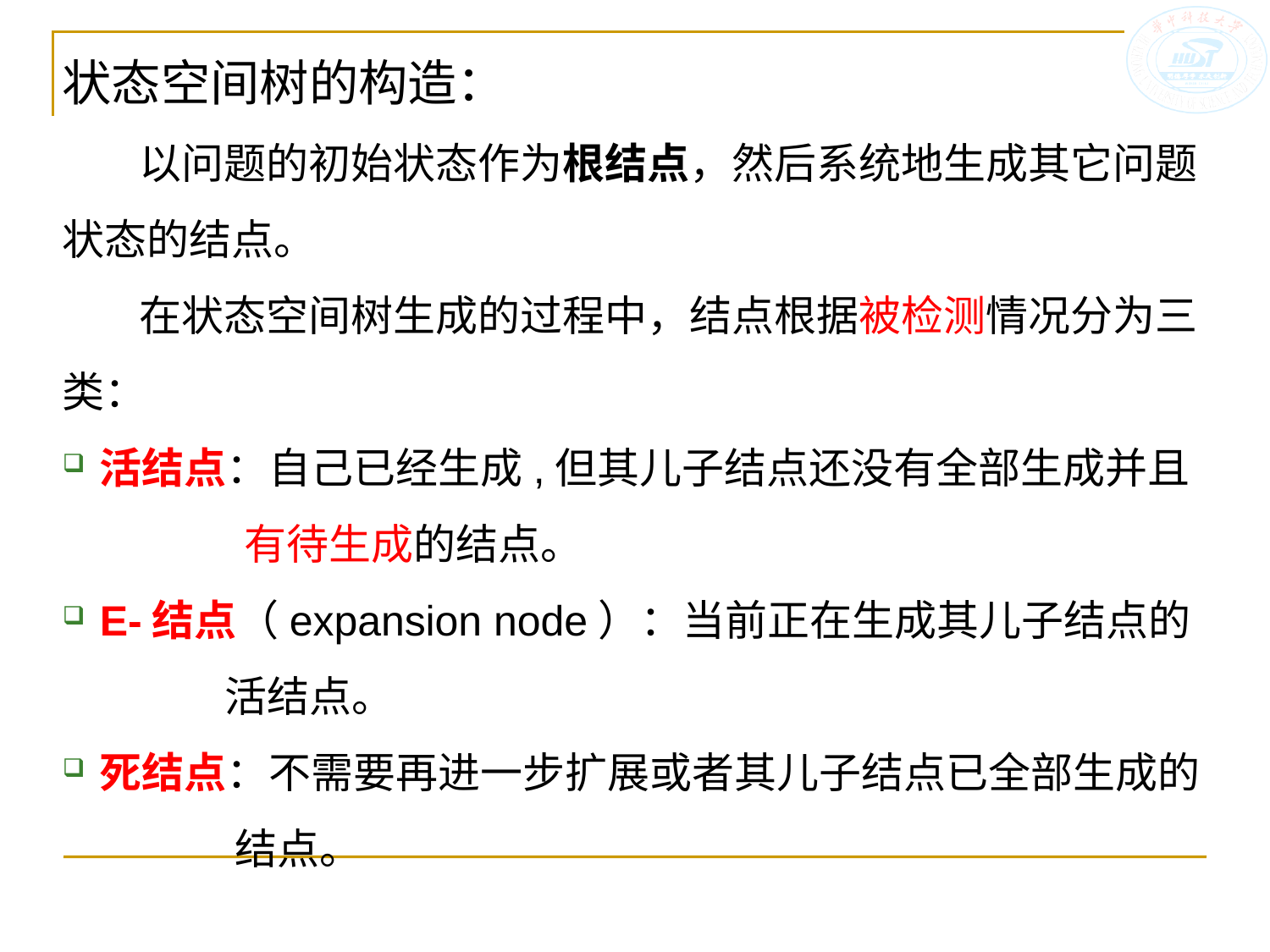

状态空间树的构造：
       以问题的初始状态作为根结点，然后系统地生成其它问题状态的结点。
       在状态空间树生成的过程中，结点根据被检测情况分为三类：
活结点：自己已经生成,但其儿子结点还没有全部生成并且
                  有待生成的结点。
E-结点（expansion node）：当前正在生成其儿子结点的
                活结点。
死结点：不需要再进一步扩展或者其儿子结点已全部生成的
                 结点。